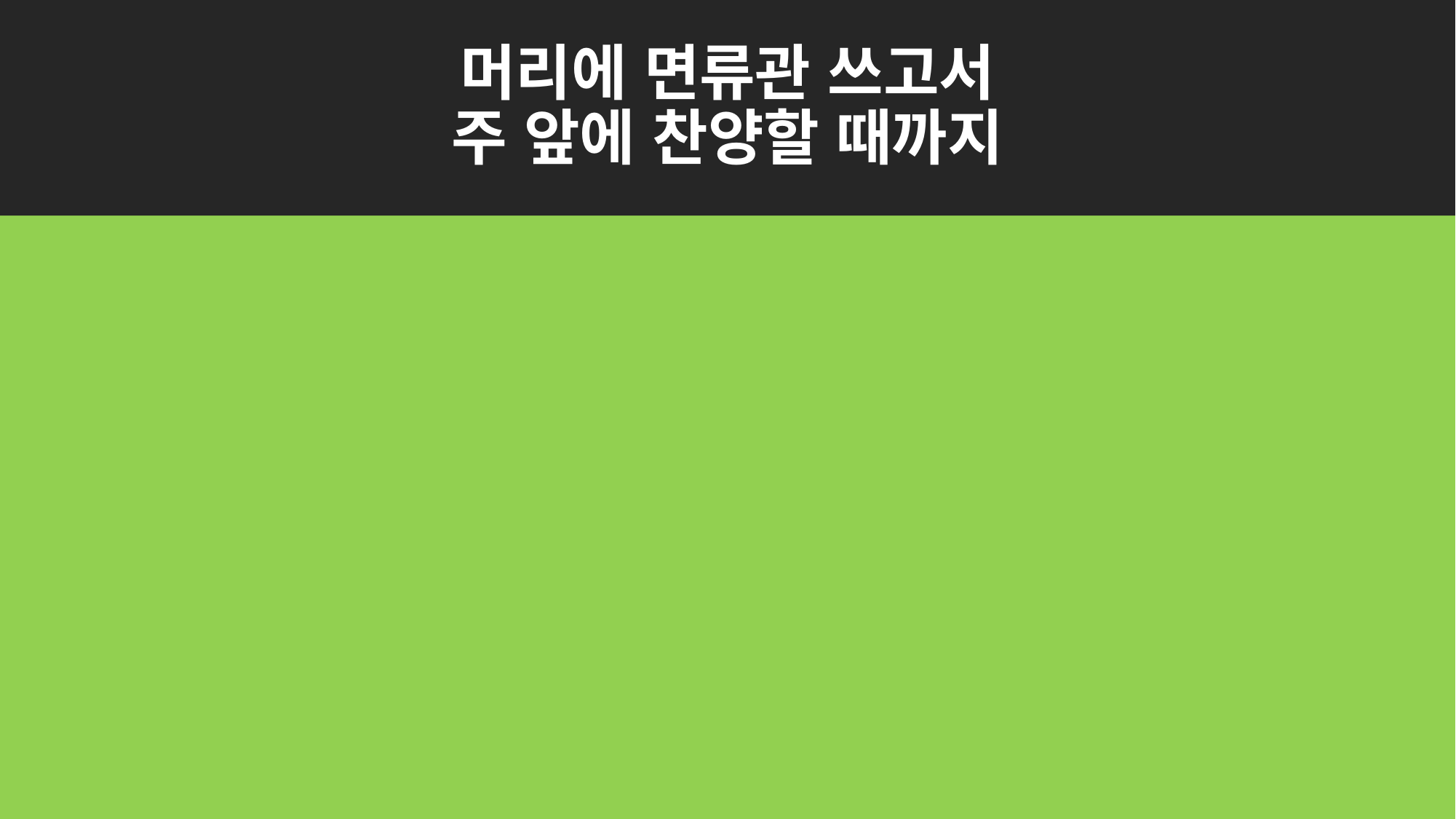

# 머리에 면류관 쓰고서 주 앞에 찬양할 때까지